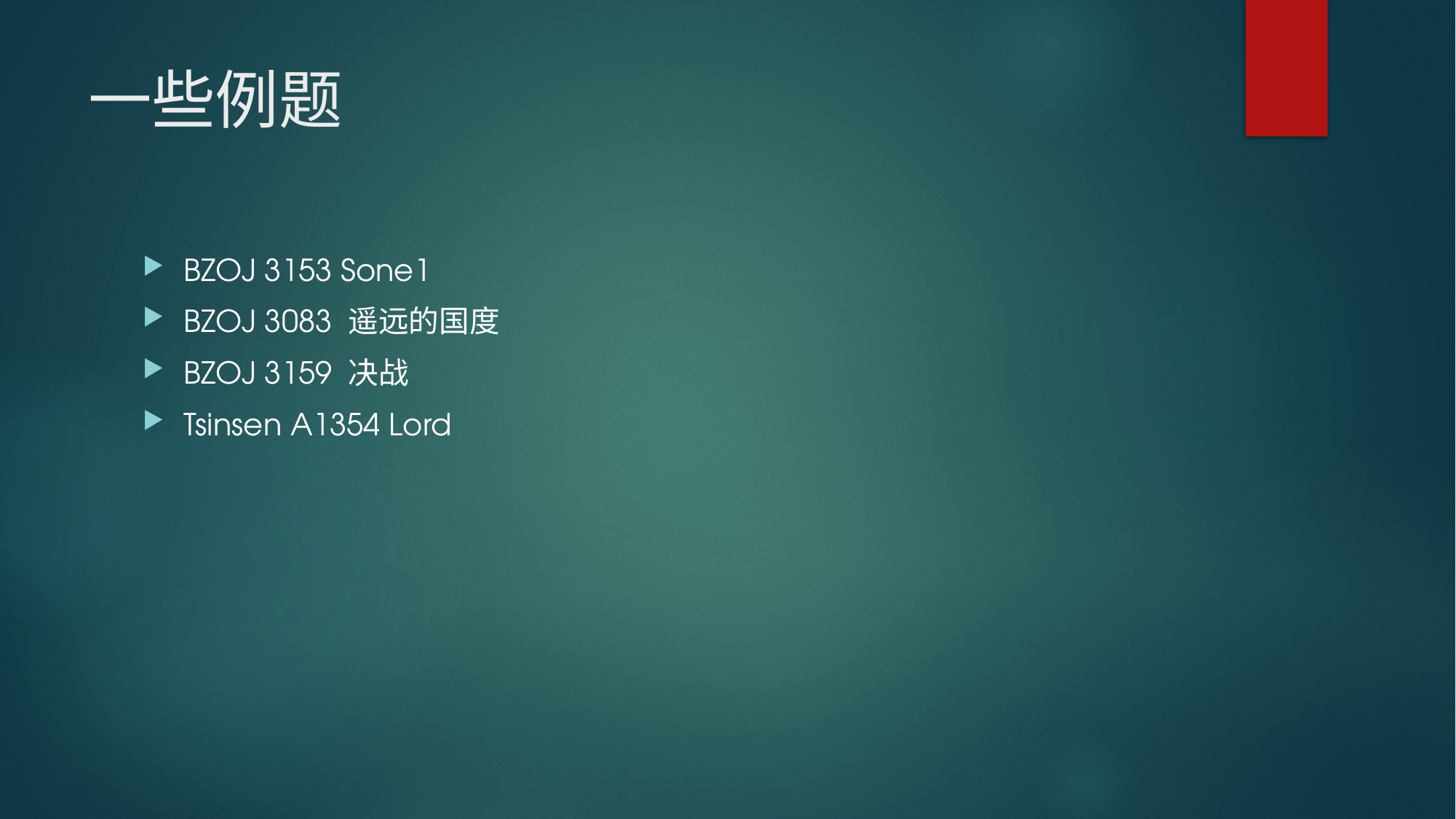

# 一些例题
BZOJ 3153 Sone1
BZOJ 3083 遥远的国度
BZOJ 3159 决战
Tsinsen A1354 Lord